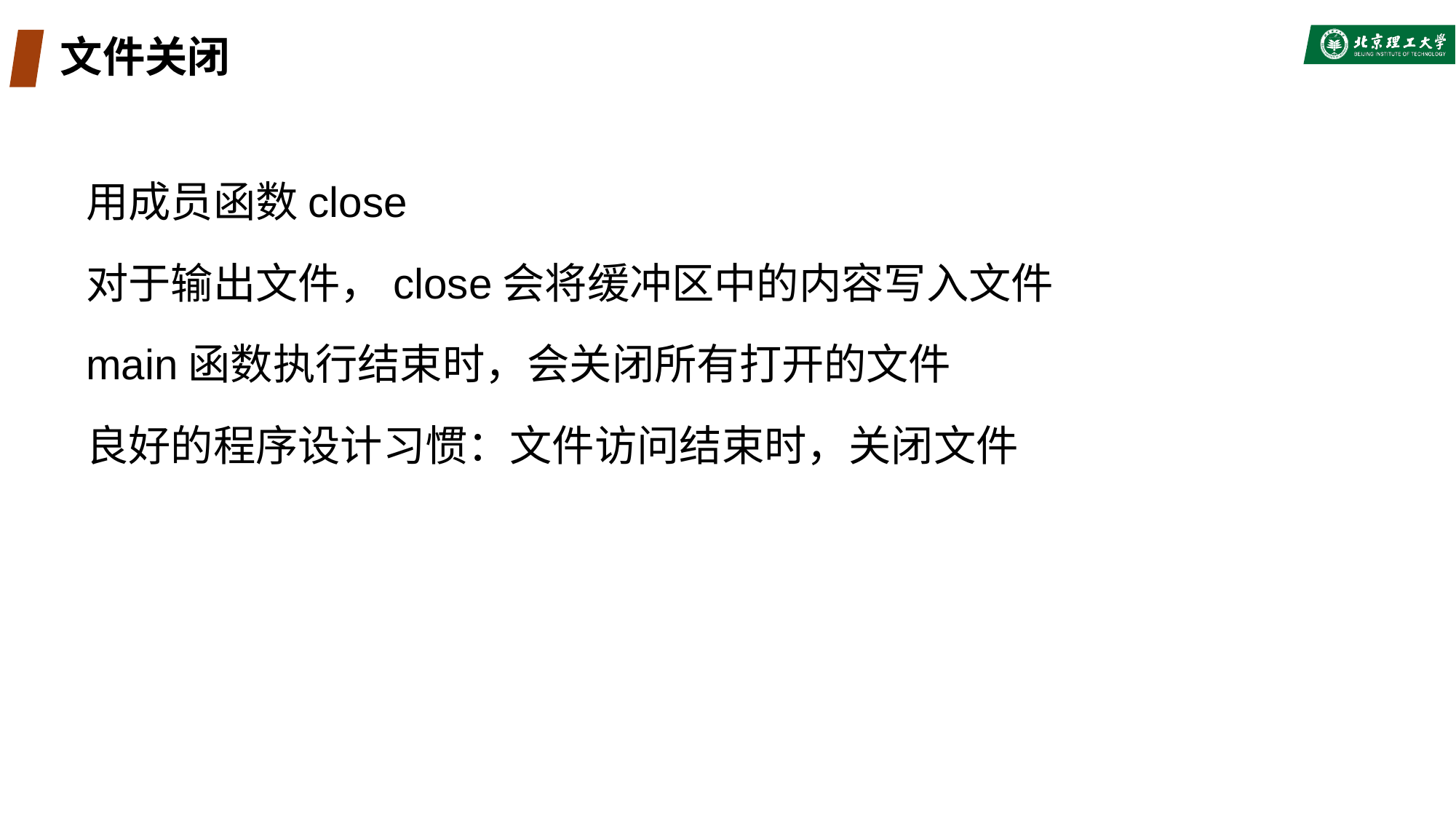

# 文件关闭
用成员函数close
对于输出文件，close会将缓冲区中的内容写入文件
main函数执行结束时，会关闭所有打开的文件
良好的程序设计习惯：文件访问结束时，关闭文件